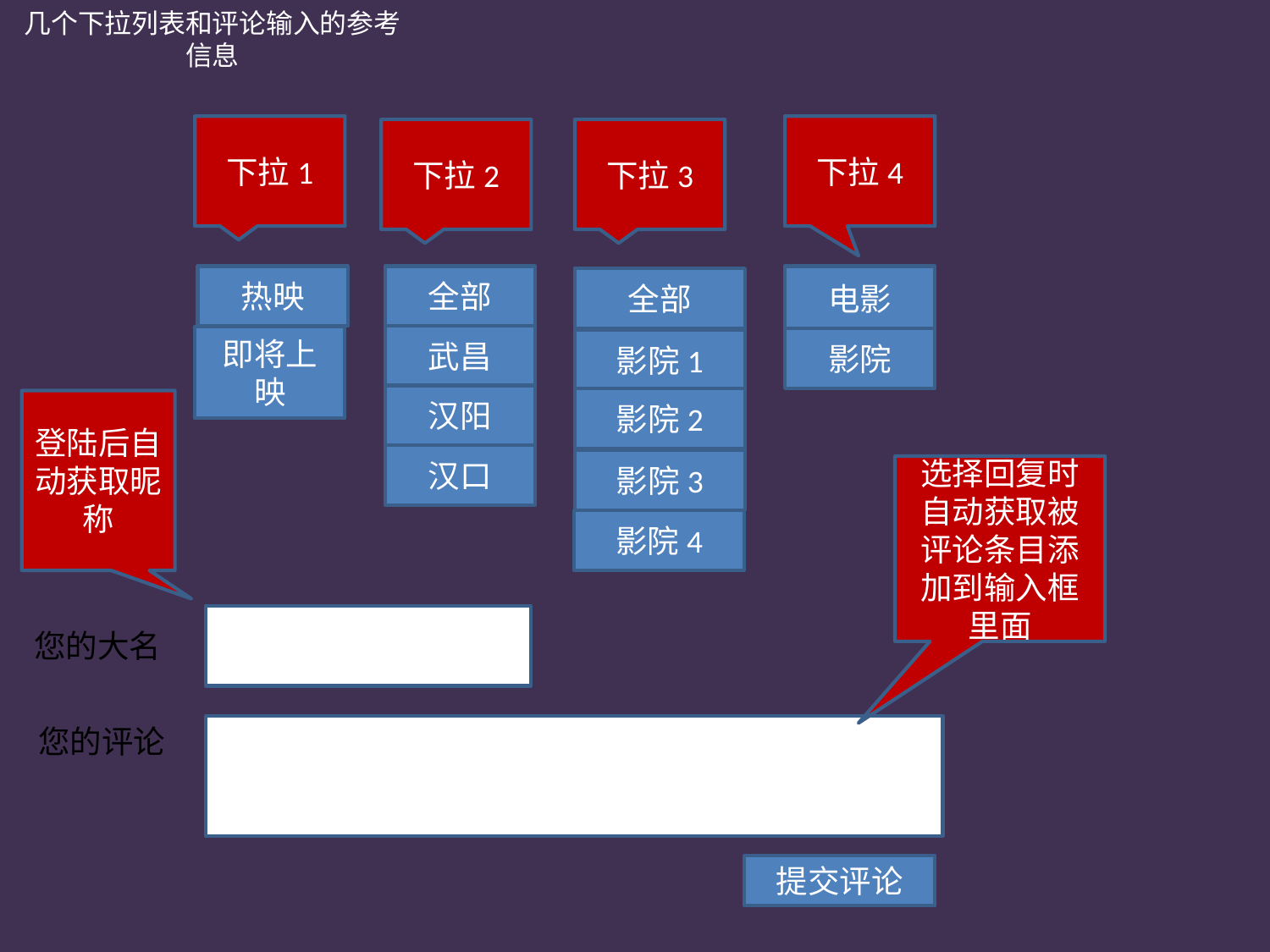

# 几个下拉列表和评论输入的参考信息
下拉1
下拉4
下拉2
下拉3
电影
热映
全部
全部
武昌
即将上映
影院
影院1
汉阳
影院2
登陆后自动获取昵称
汉口
影院3
选择回复时自动获取被评论条目添加到输入框里面
影院4

您的大名
您的评论

提交评论